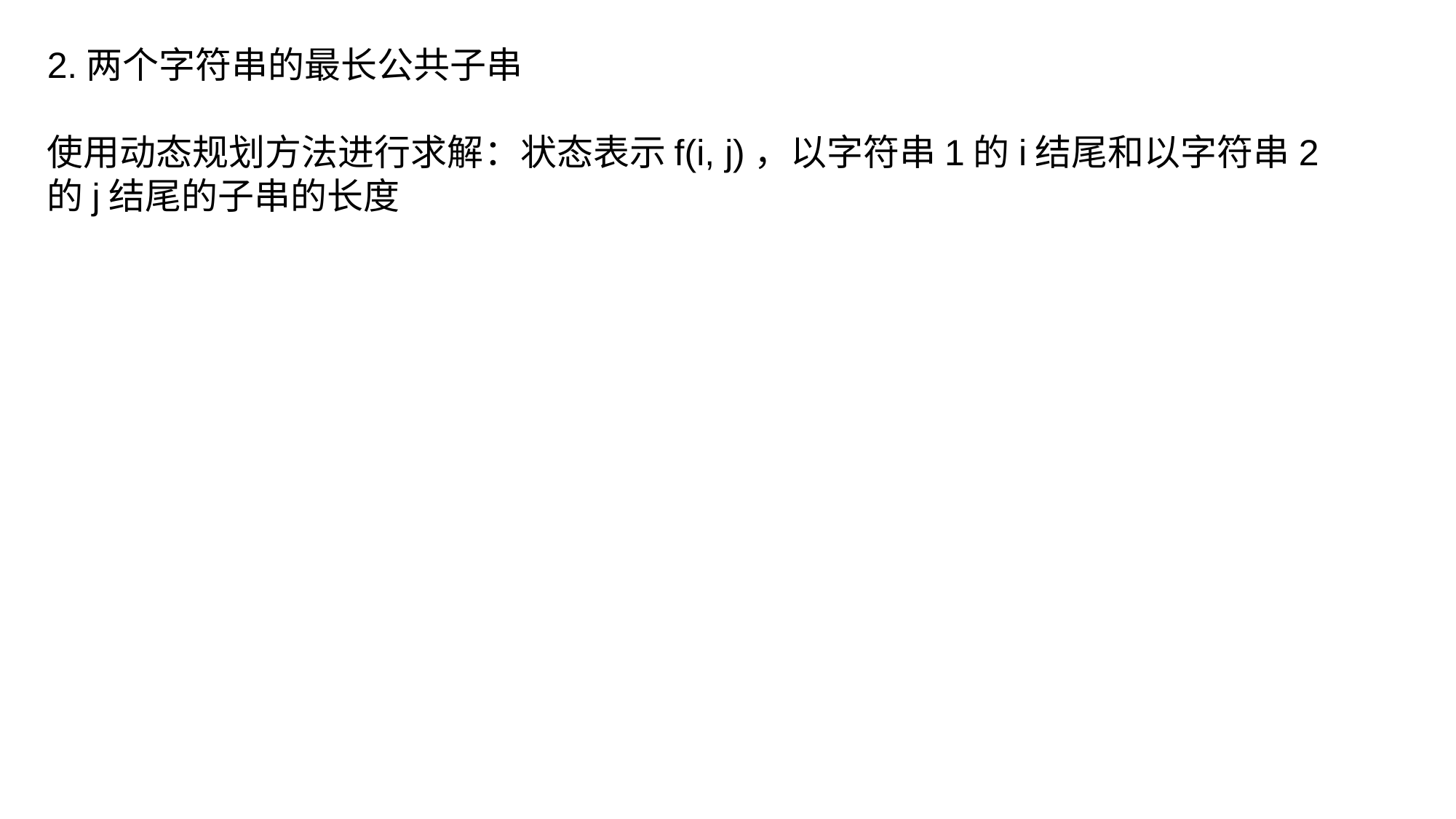

2.两个字符串的最长公共子串

使用动态规划方法进行求解：状态表示f(i, j)，以字符串1的i结尾和以字符串2的j结尾的子串的长度